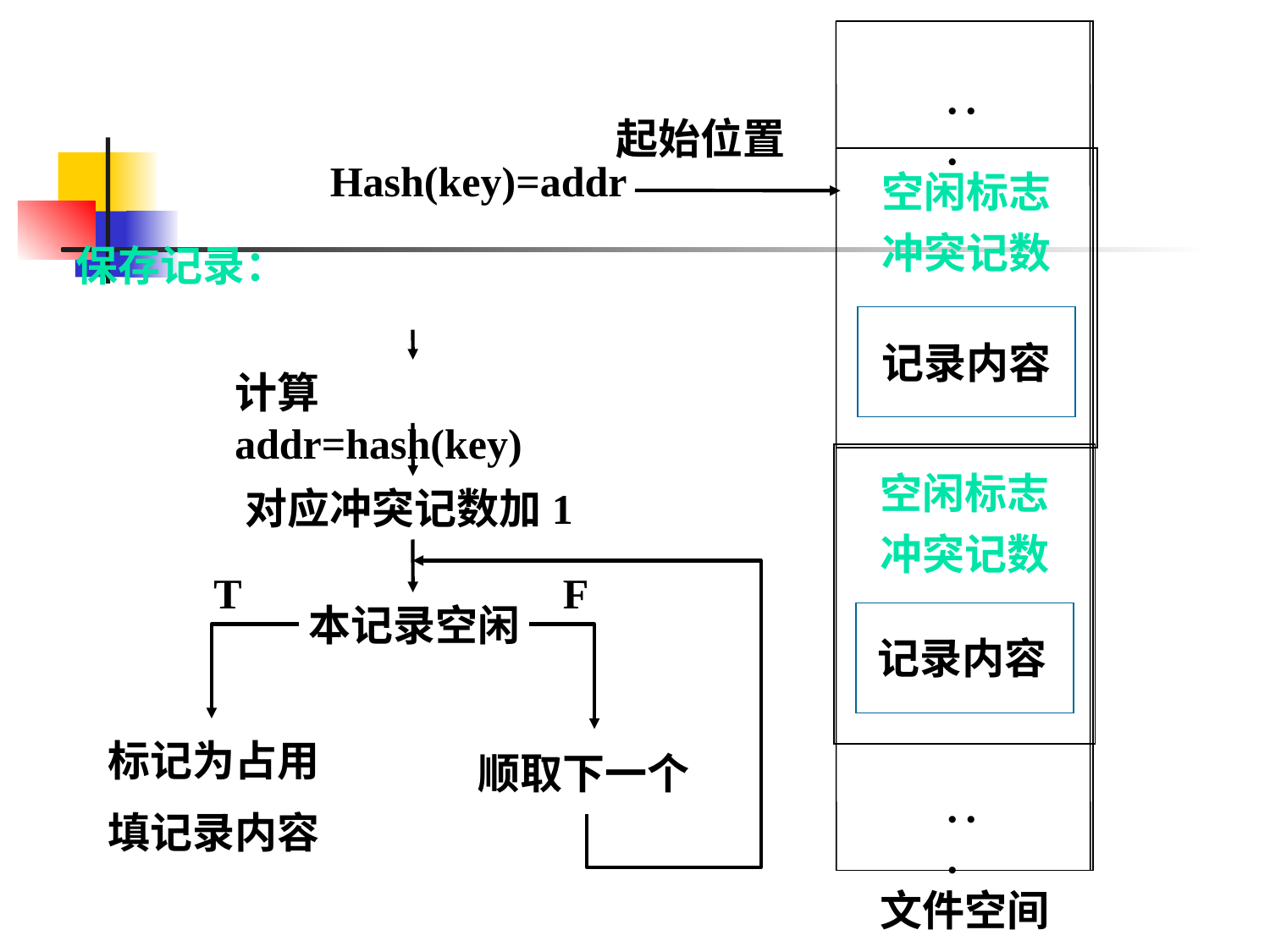

...
起始位置
Hash(key)=addr
空闲标志
冲突记数

记录内容

保存记录：

计算addr=hash(key)

空闲标志
冲突记数

对应冲突记数加1

T

F
本记录空闲

记录内容
标记为占用
填记录内容
顺取下一个
...
文件空间